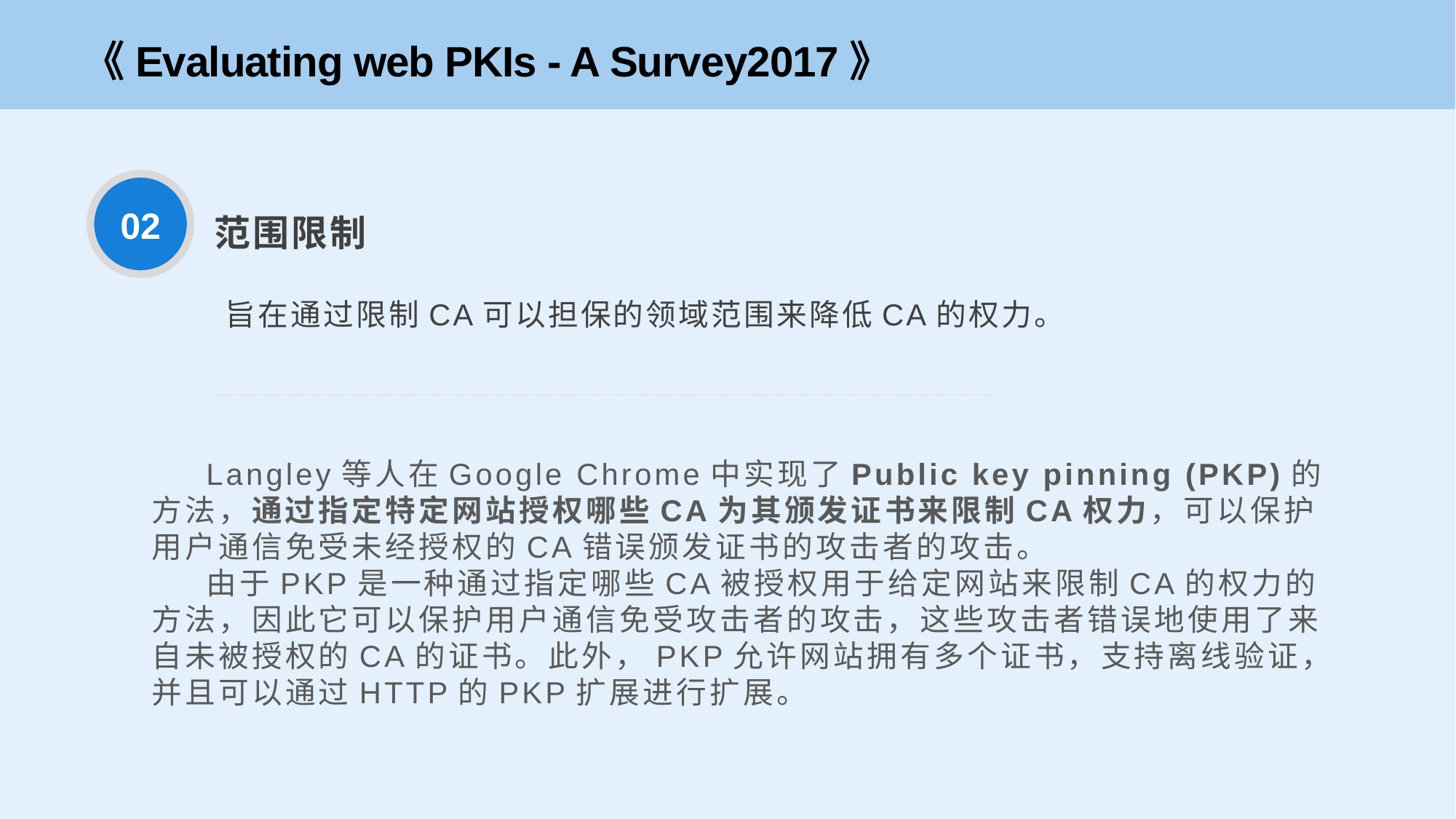

《Evaluating web PKIs - A Survey2017》

范围限制
02
旨在通过限制CA可以担保的领域范围来降低CA的权力。
Langley等人在Google Chrome中实现了Public key pinning (PKP)的方法，通过指定特定网站授权哪些CA为其颁发证书来限制CA权力，可以保护用户通信免受未经授权的CA错误颁发证书的攻击者的攻击。
由于PKP是一种通过指定哪些CA被授权用于给定网站来限制CA的权力的方法，因此它可以保护用户通信免受攻击者的攻击，这些攻击者错误地使用了来自未被授权的CA的证书。此外，PKP允许网站拥有多个证书，支持离线验证，并且可以通过HTTP的PKP扩展进行扩展。